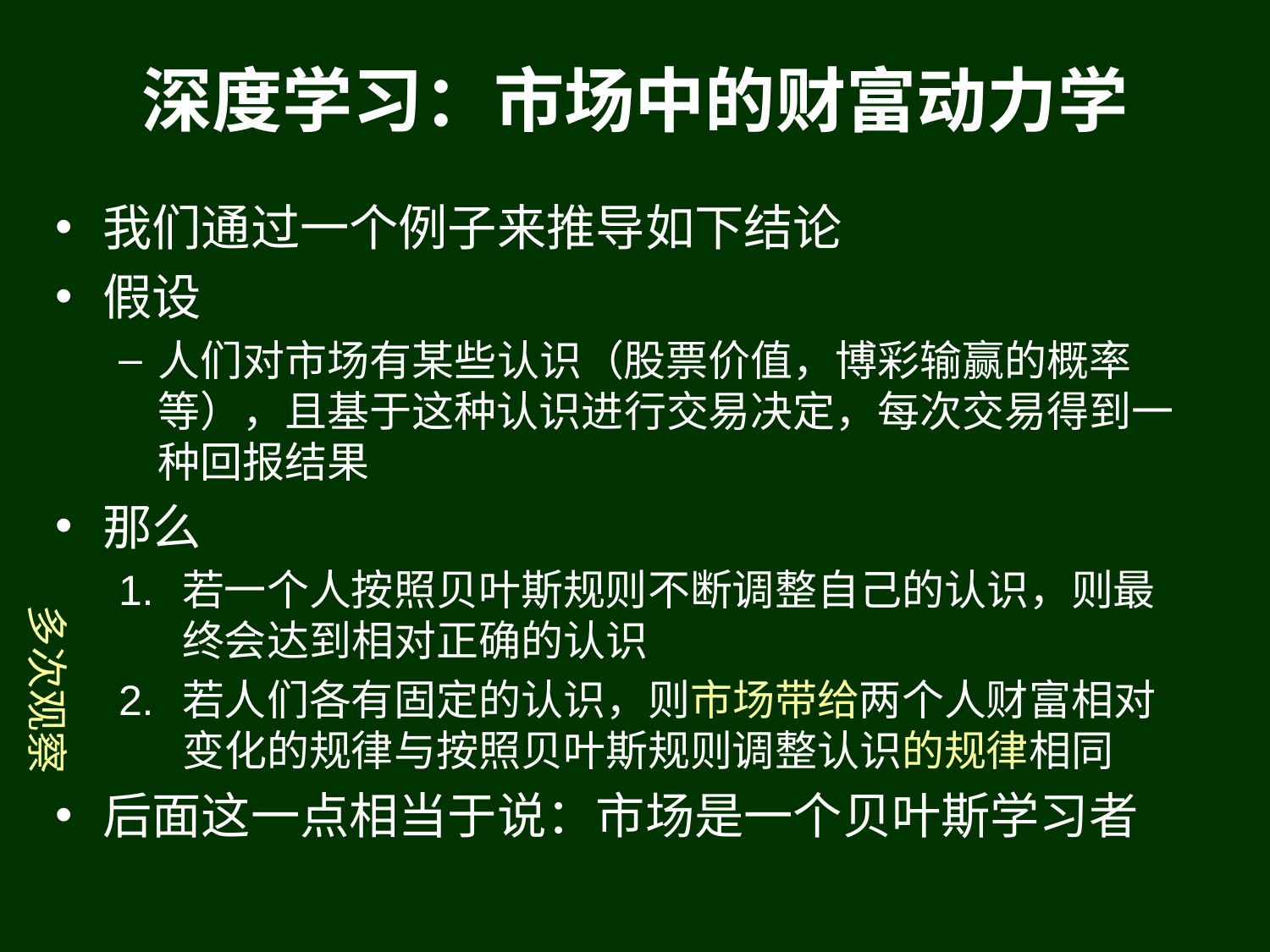

# 深度学习：市场中的财富动力学
我们通过一个例子来推导如下结论
假设
人们对市场有某些认识（股票价值，博彩输赢的概率等），且基于这种认识进行交易决定，每次交易得到一种回报结果
那么
若一个人按照贝叶斯规则不断调整自己的认识，则最终会达到相对正确的认识
若人们各有固定的认识，则市场带给两个人财富相对变化的规律与按照贝叶斯规则调整认识的规律相同
后面这一点相当于说：市场是一个贝叶斯学习者
多次观察